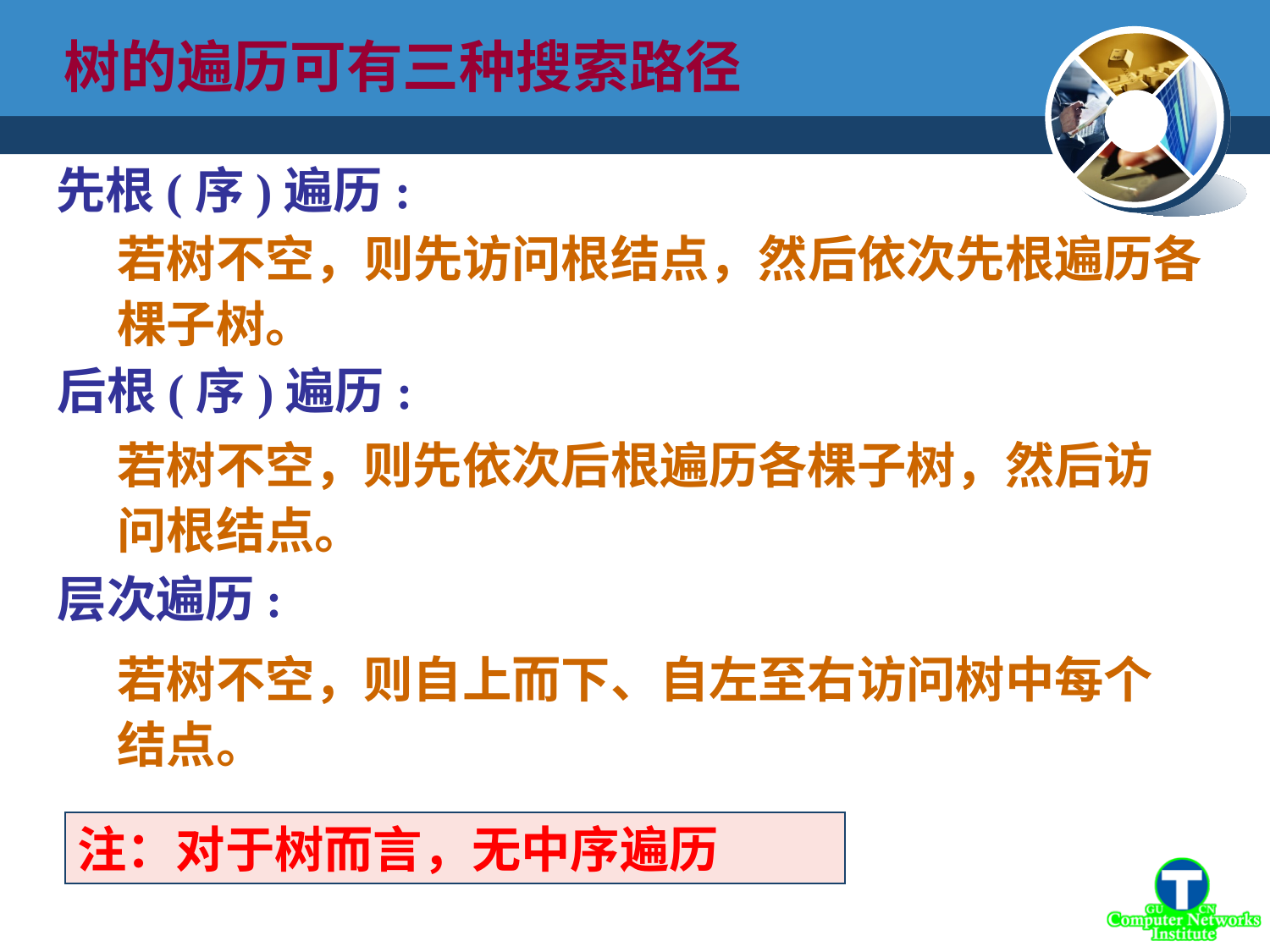

树的遍历可有三种搜索路径
先根(序)遍历:
若树不空，则先访问根结点，然后依次先根遍历各棵子树。
后根(序)遍历:
若树不空，则先依次后根遍历各棵子树，然后访  问根结点。
层次遍历:
若树不空，则自上而下、自左至右访问树中每个结点。
注：对于树而言，无中序遍历
114